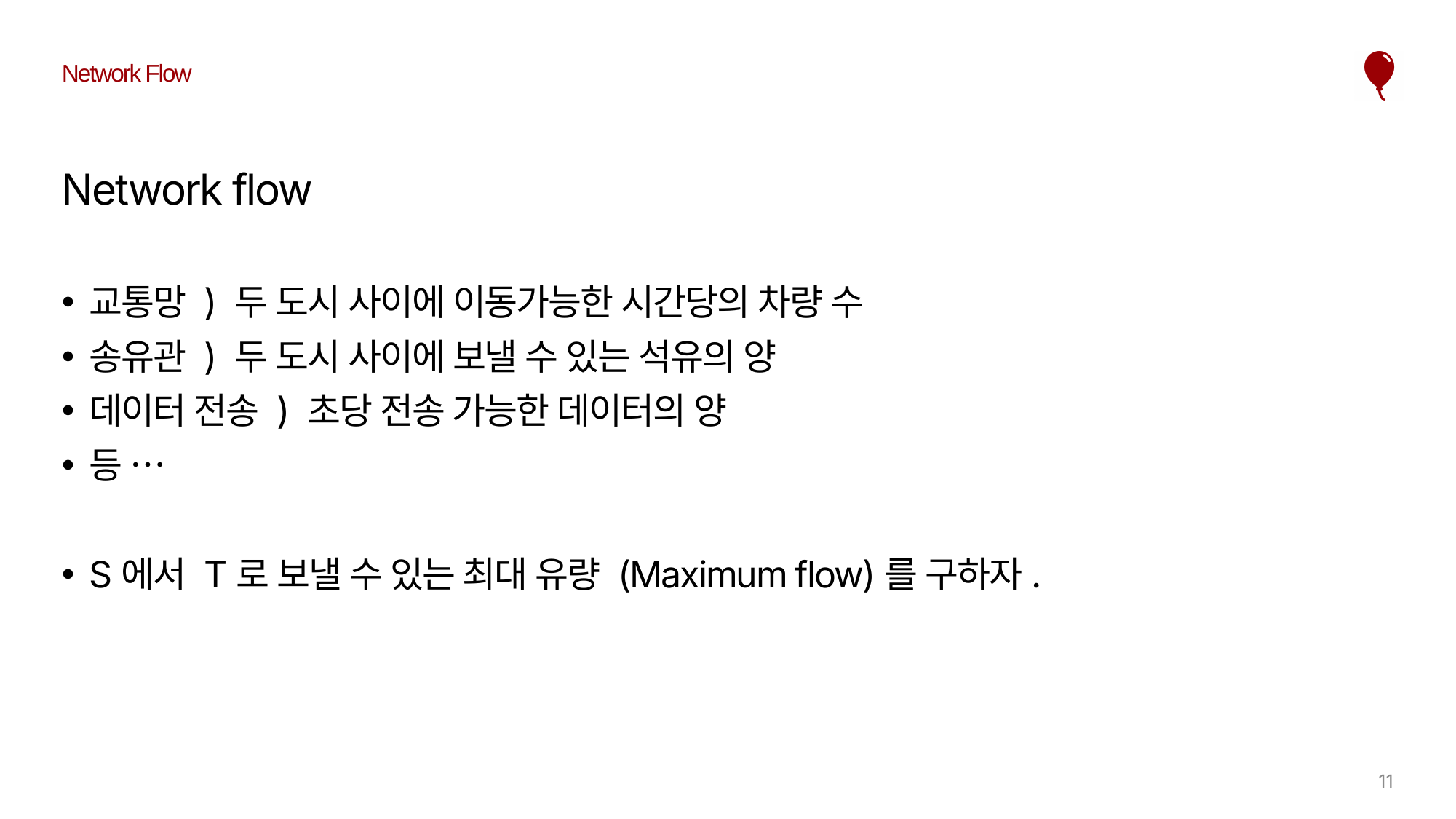

# Network Flow
Network flow

교통망 ) 두 도시 사이에 이동가능한 시간당의 차량 수
송유관 ) 두 도시 사이에 보낼 수 있는 석유의 양
데이터 전송 ) 초당 전송 가능한 데이터의 양
등 …

S에서 T로 보낼 수 있는 최대 유량 (Maximum flow)를 구하자.

11